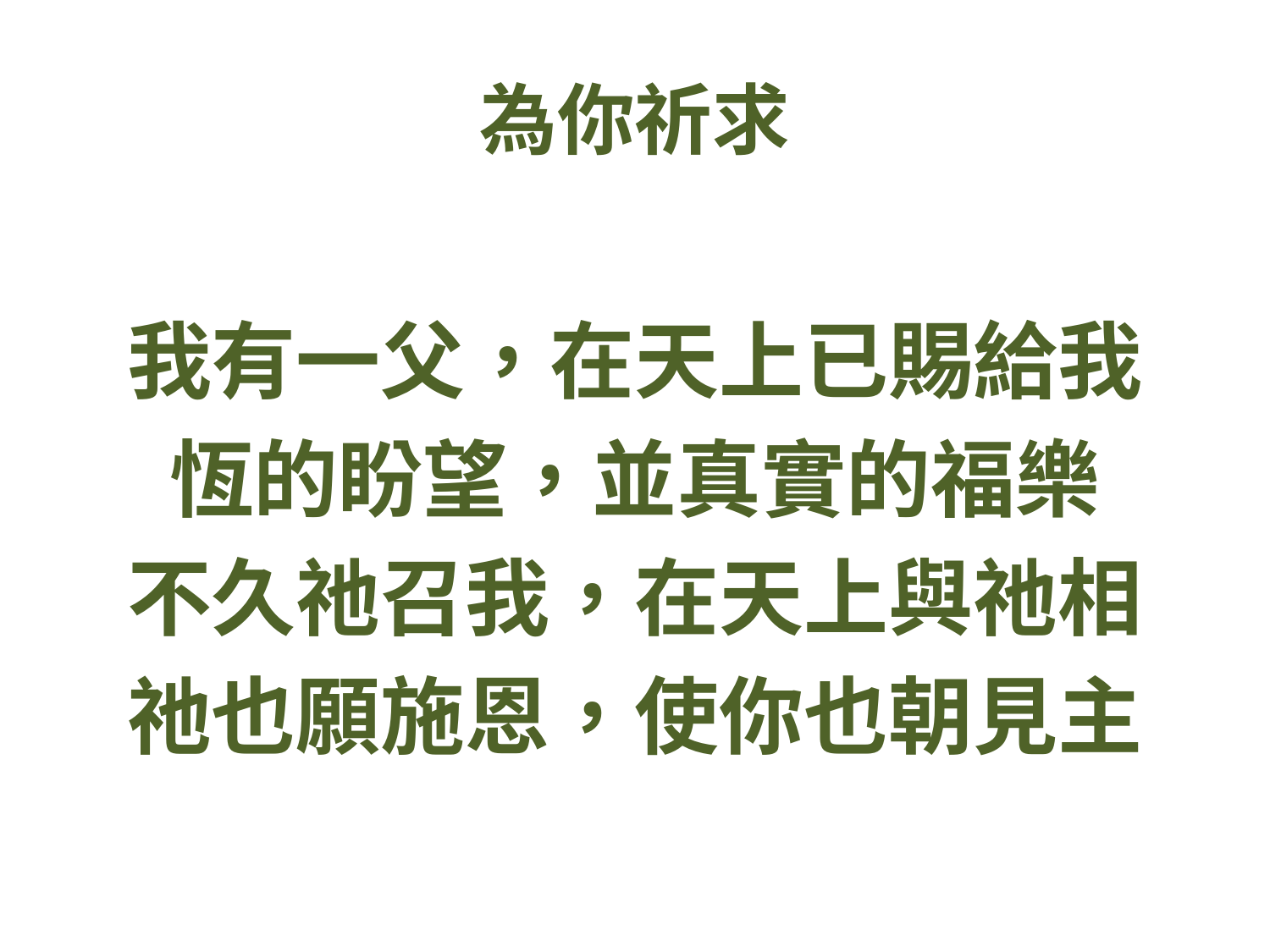

# 為你祈求
我有一父，在天上已賜給我
恆的盼望，並真實的福樂
不久祂召我，在天上與祂相
祂也願施恩，使你也朝見主